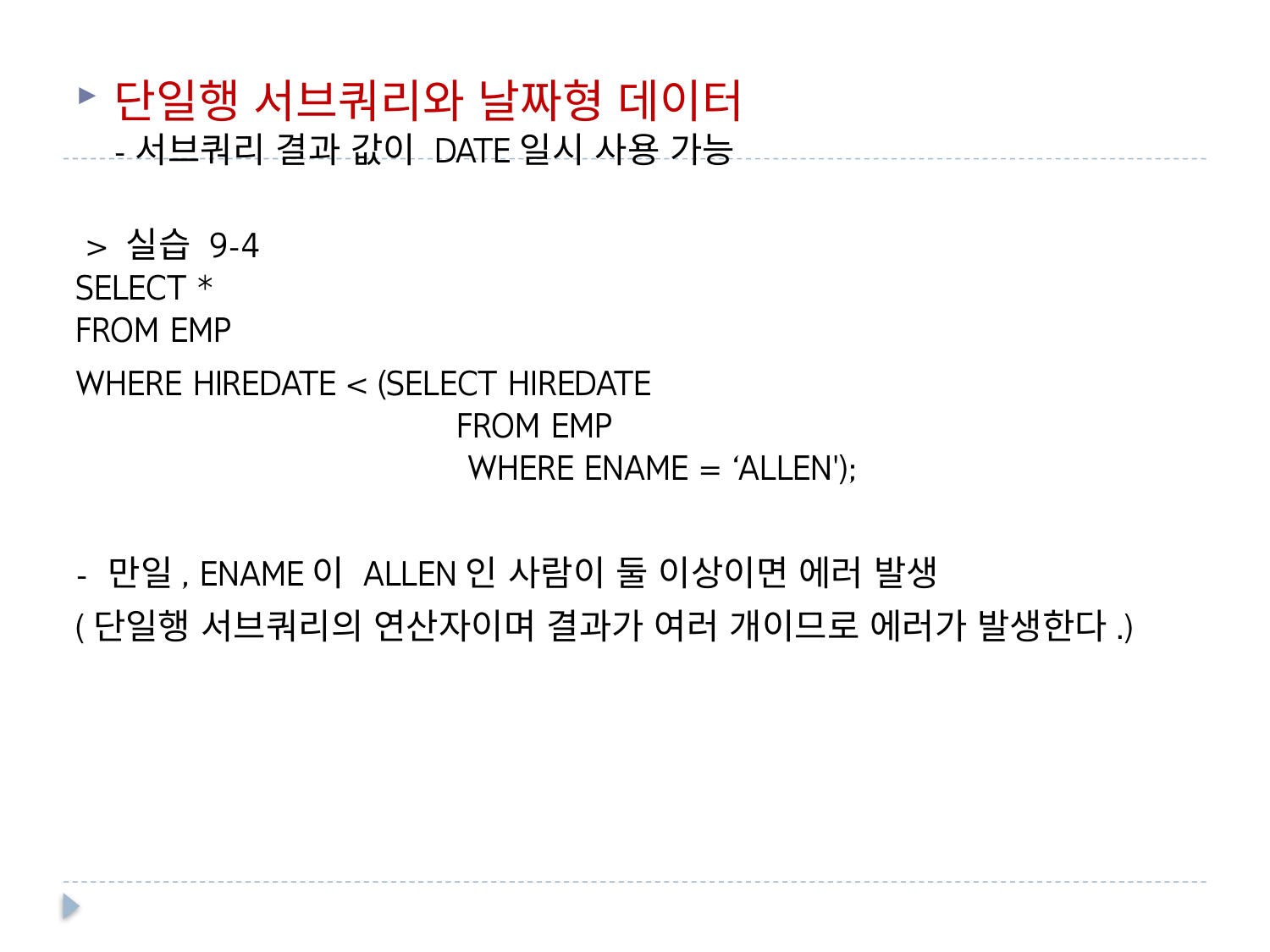

단일행 서브쿼리와 날짜형 데이터
-서브쿼리 결과 값이 DATE일시 사용 가능
 > 실습 9-4
SELECT *
FROM EMP
WHERE HIREDATE < (SELECT HIREDATE
			FROM EMP
                                  	 WHERE ENAME = ‘ALLEN');

- 만일, ENAME이 ALLEN인 사람이 둘 이상이면 에러 발생
(단일행 서브쿼리의 연산자이며 결과가 여러 개이므로 에러가 발생한다.)